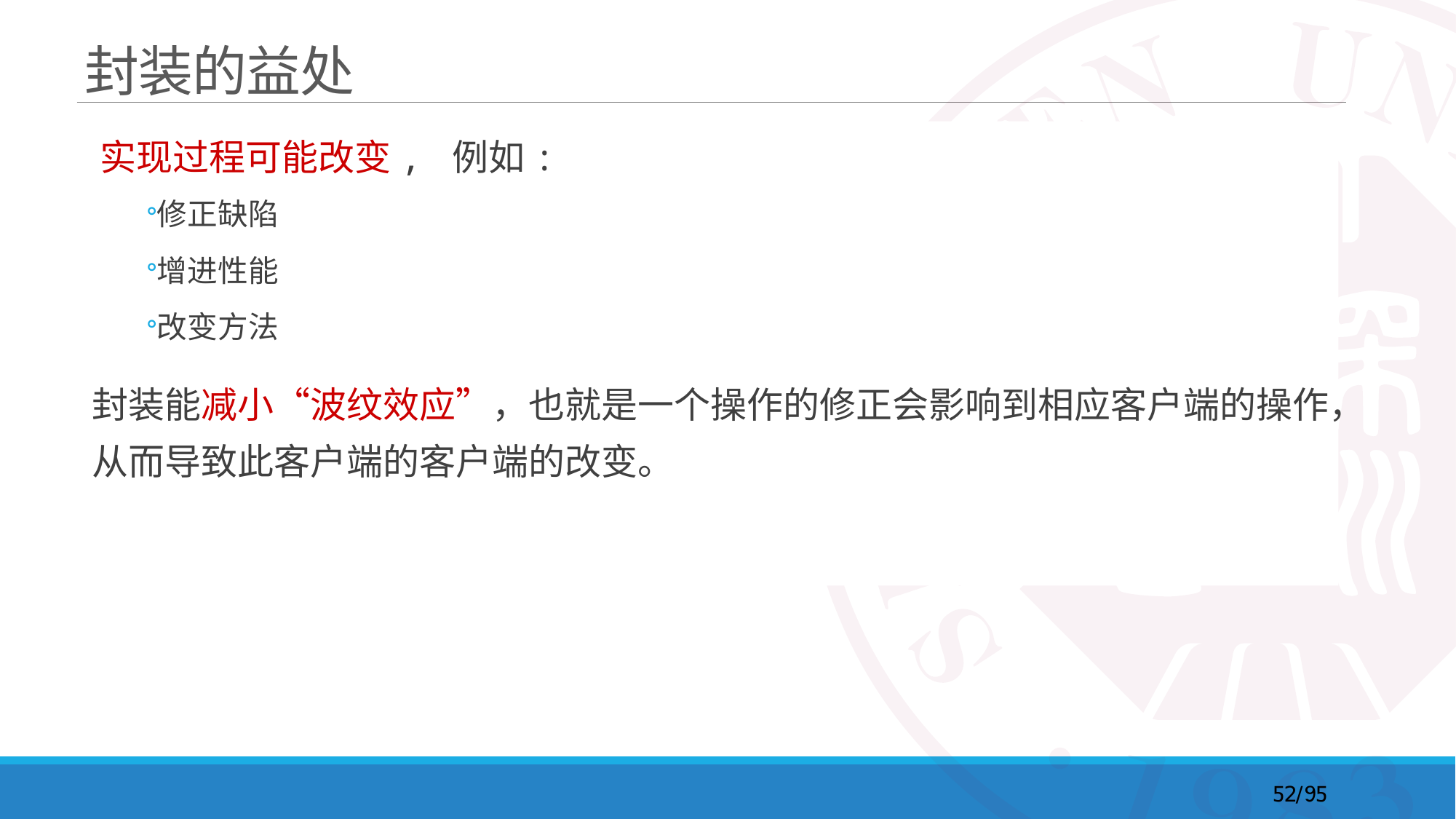

# 封装的益处
实现过程可能改变, 例如:
修正缺陷
增进性能
改变方法
封装能减小“波纹效应”，也就是一个操作的修正会影响到相应客户端的操作，从而导致此客户端的客户端的改变。
52/95